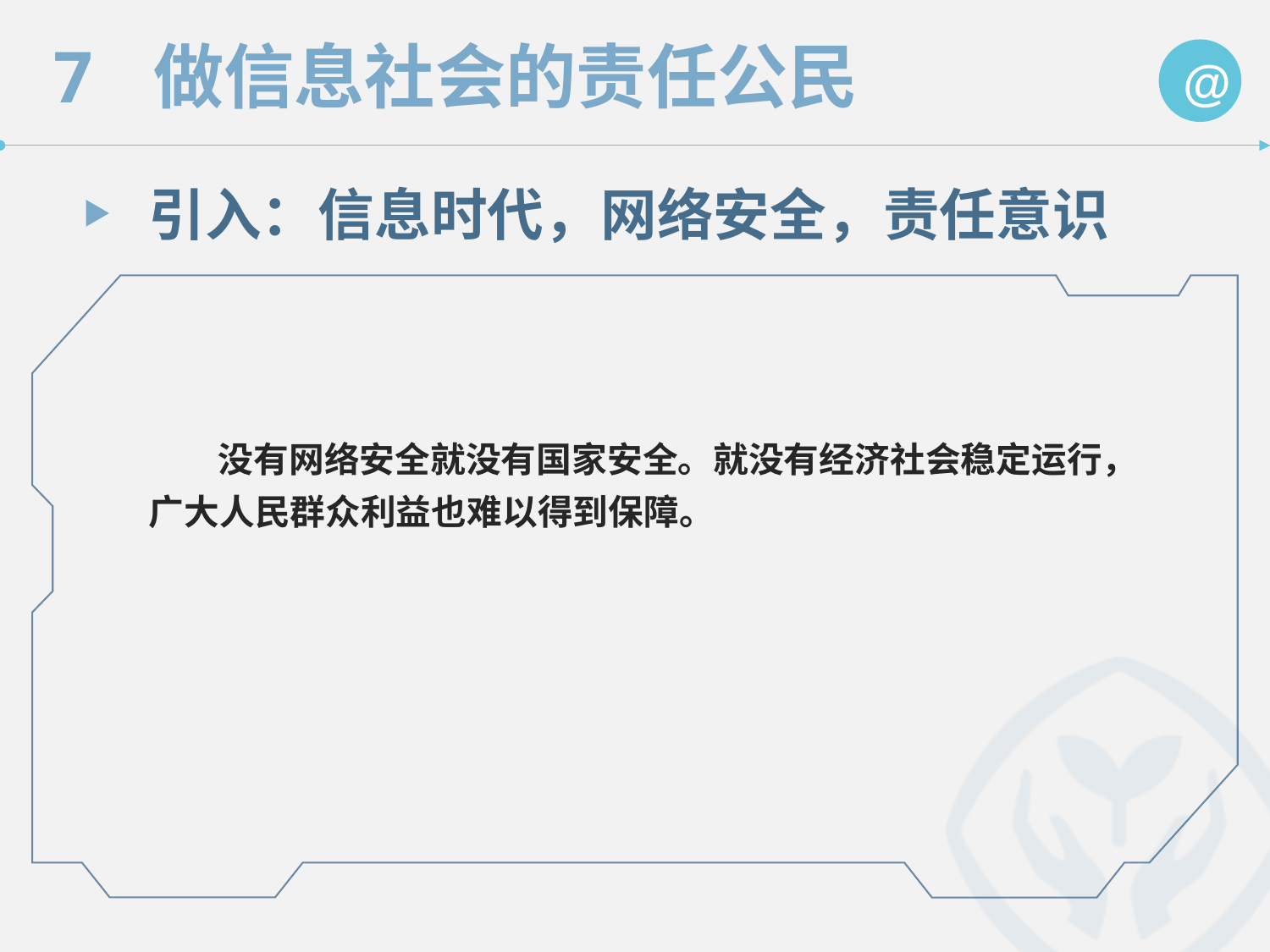

引入：信息时代，网络安全，责任意识

    没有网络安全就没有国家安全。就没有经济社会稳定运行，广大人民群众利益也难以得到保障。